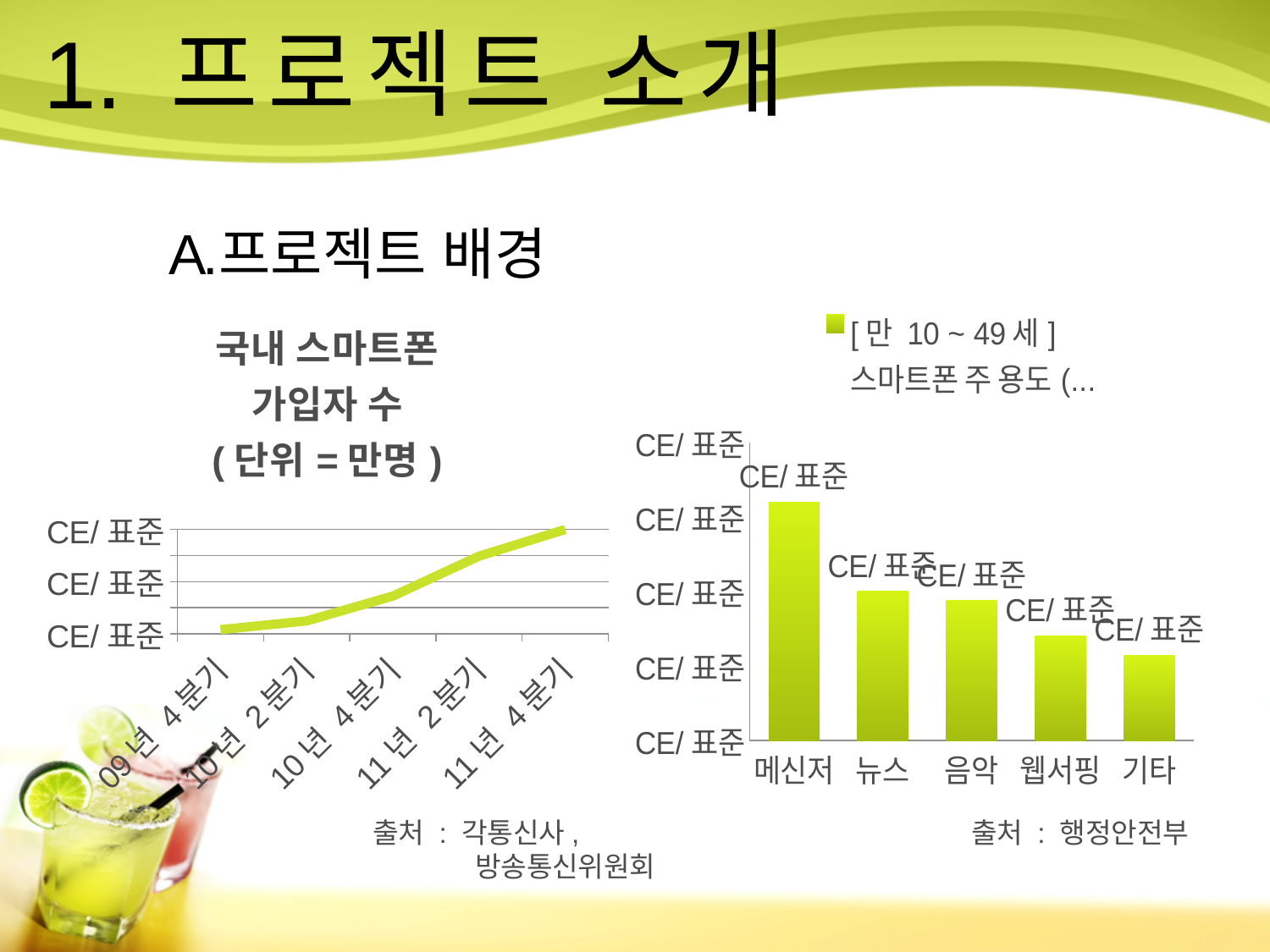

# 프로젝트 소개
프로젝트 배경

### Chart

| Category | [만 10 ~ 49세]
스마트폰 주 용도(%)
 |
|---|---|
| 메신저 | 64.0 |
| 뉴스 | 40.0 |
| 음악 | 37.5 |
| 웹서핑 | 28.1 |
| 기타 | 22.9 |

### Chart:

| Category | 국내 스마트폰
가입자 수
(단위=만명) |
|---|---|
| 09년 4분기 | 80.0 |
| 10년 2분기 | 247.0 |
| 10년 4분기 | 722.0 |
| 11년 2분기 | 1487.0 |
| 11년 4분기 | 2000.0 |
출처 : 행정안전부
출처 : 각통신사,
                     방송통신위원회